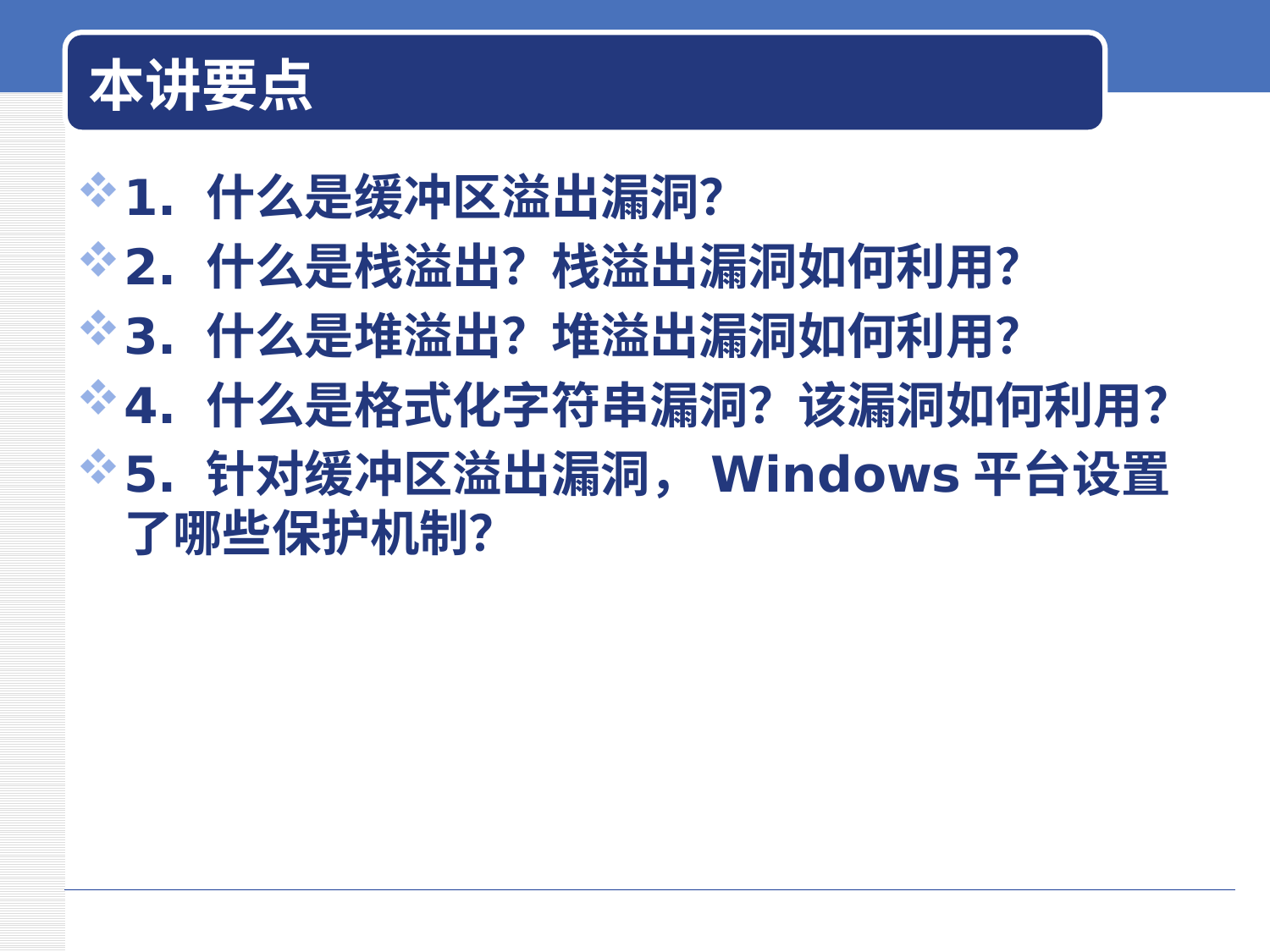

# 本讲要点
1. 什么是缓冲区溢出漏洞？
2. 什么是栈溢出？栈溢出漏洞如何利用？
3. 什么是堆溢出？堆溢出漏洞如何利用？
4. 什么是格式化字符串漏洞？该漏洞如何利用？
5. 针对缓冲区溢出漏洞，Windows平台设置了哪些保护机制？